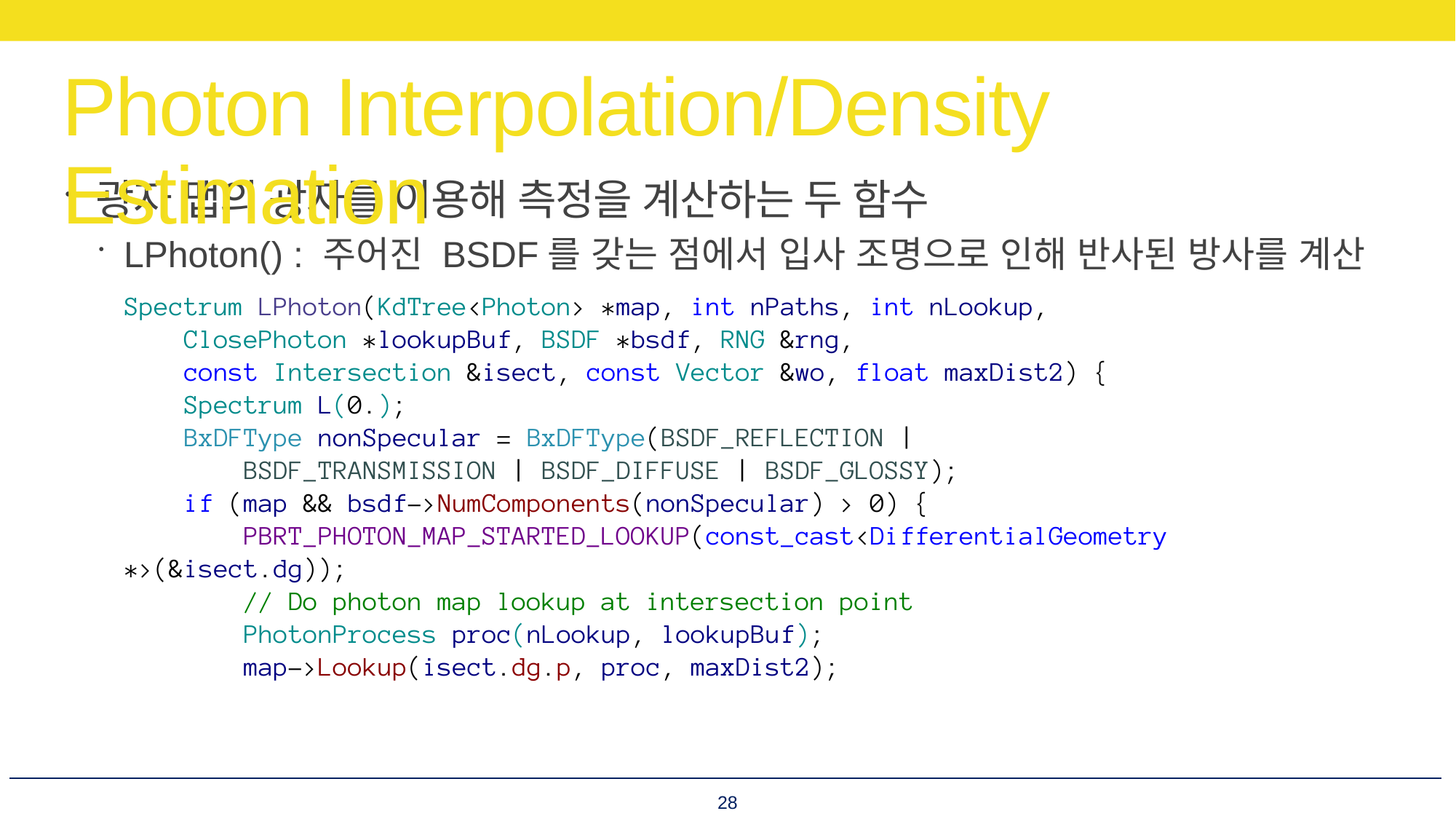

# Photon Interpolation/Density Estimation
광자 맵의 광자를 이용해 측정을 계산하는 두 함수
LPhoton() : 주어진 BSDF를 갖는 점에서 입사 조명으로 인해 반사된 방사를 계산
Spectrum LPhoton(KdTree<Photon> *map, int nPaths, int nLookup,
    ClosePhoton *lookupBuf, BSDF *bsdf, RNG &rng,
    const Intersection &isect, const Vector &wo, float maxDist2) {
    Spectrum L(0.);
    BxDFType nonSpecular = BxDFType(BSDF_REFLECTION |
        BSDF_TRANSMISSION | BSDF_DIFFUSE | BSDF_GLOSSY);
    if (map && bsdf->NumComponents(nonSpecular) > 0) {
        PBRT_PHOTON_MAP_STARTED_LOOKUP(const_cast<DifferentialGeometry *>(&isect.dg));
        // Do photon map lookup at intersection point
        PhotonProcess proc(nLookup, lookupBuf);
        map->Lookup(isect.dg.p, proc, maxDist2);
28